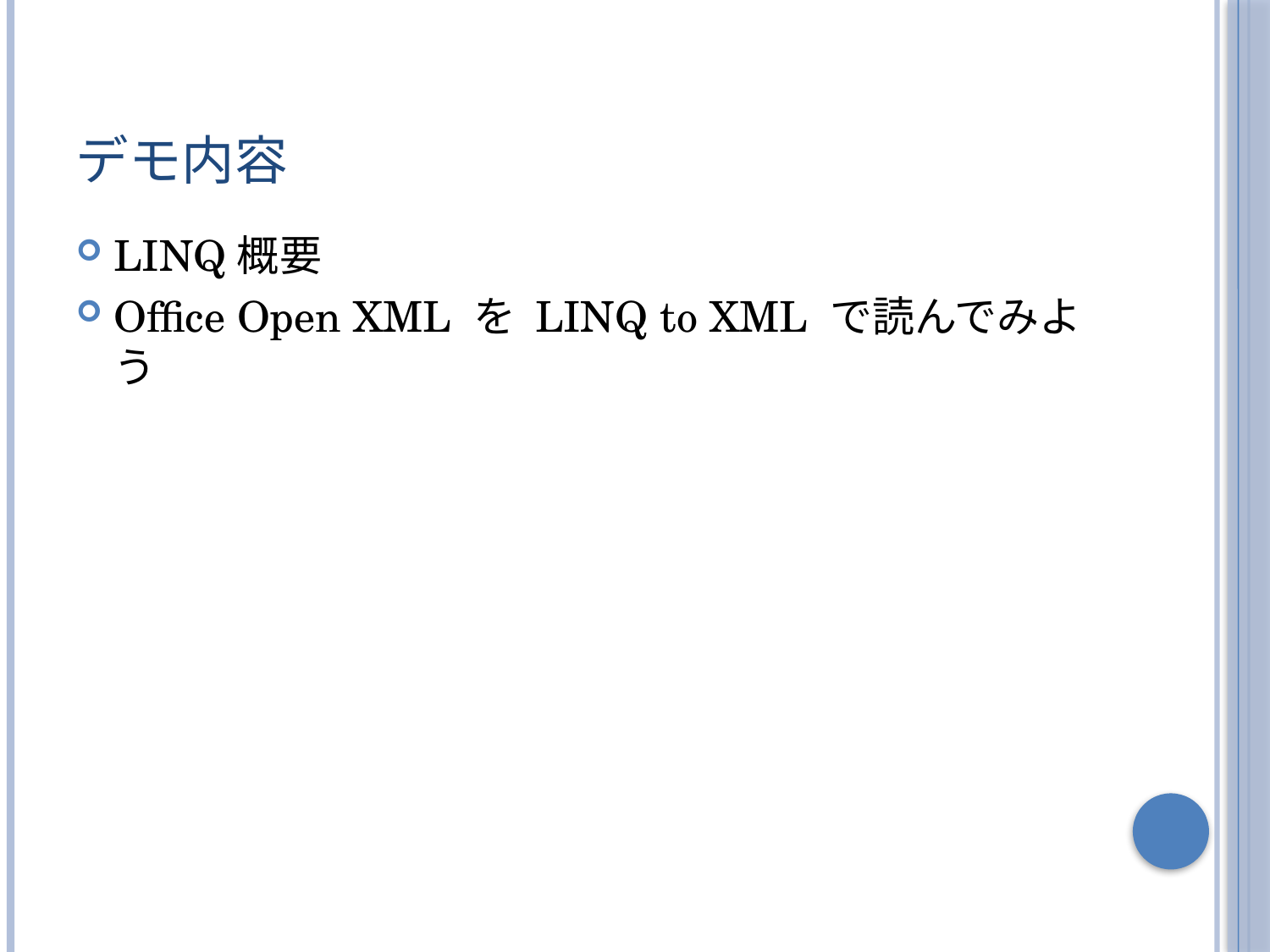

# デモ内容
LINQ概要
Office Open XML を LINQ to XML で読んでみよう